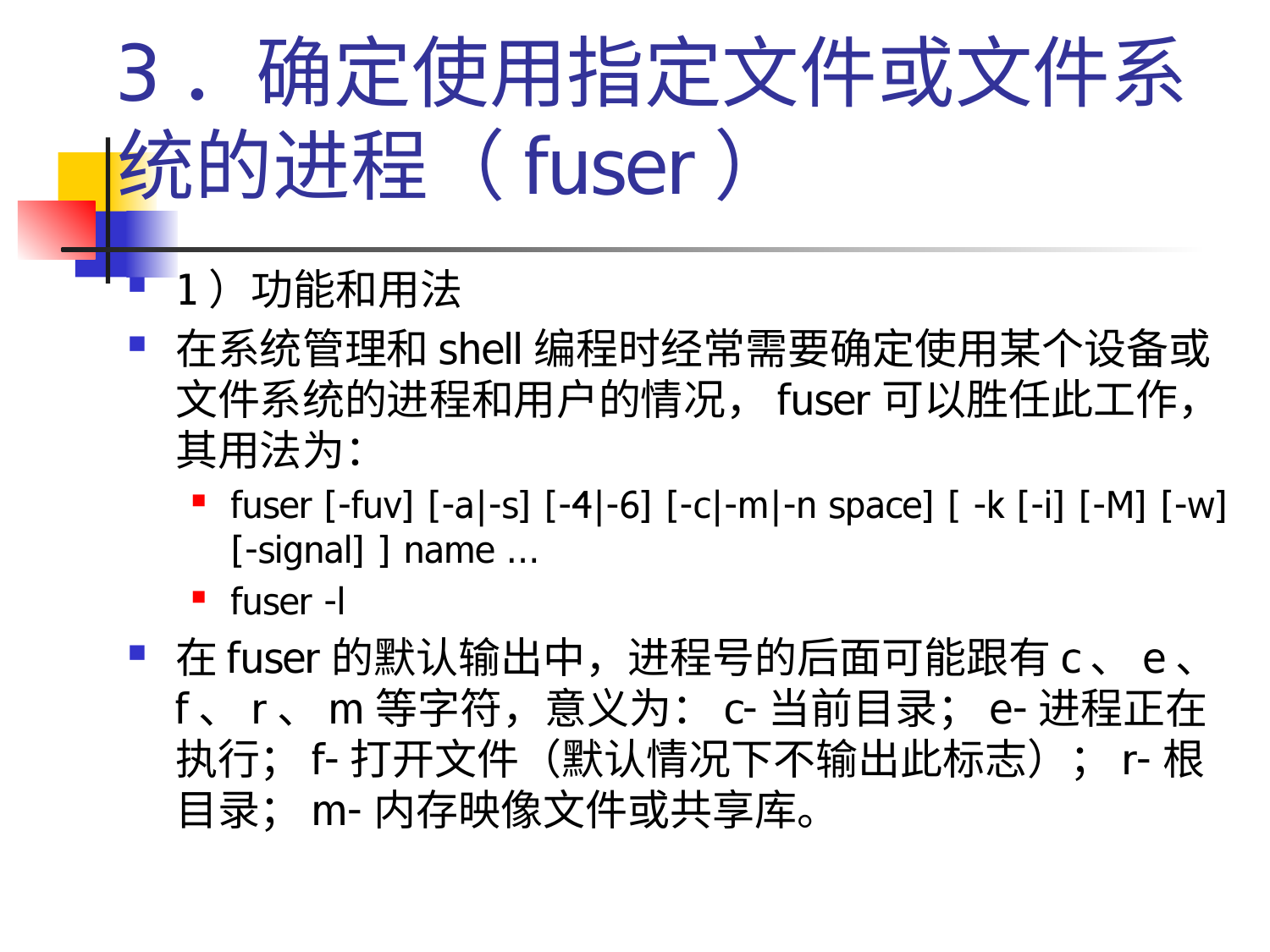

# 3．确定使用指定文件或文件系统的进程（fuser）
1）功能和用法
在系统管理和shell编程时经常需要确定使用某个设备或文件系统的进程和用户的情况，fuser可以胜任此工作，其用法为：
fuser [-fuv] [-a|-s] [-4|-6] [-c|-m|-n space] [ -k [-i] [-M] [-w] [-signal] ] name ...
fuser -l
在fuser的默认输出中，进程号的后面可能跟有c、e、f、r、m等字符，意义为：c-当前目录；e-进程正在执行；f-打开文件（默认情况下不输出此标志）；r-根目录；m-内存映像文件或共享库。